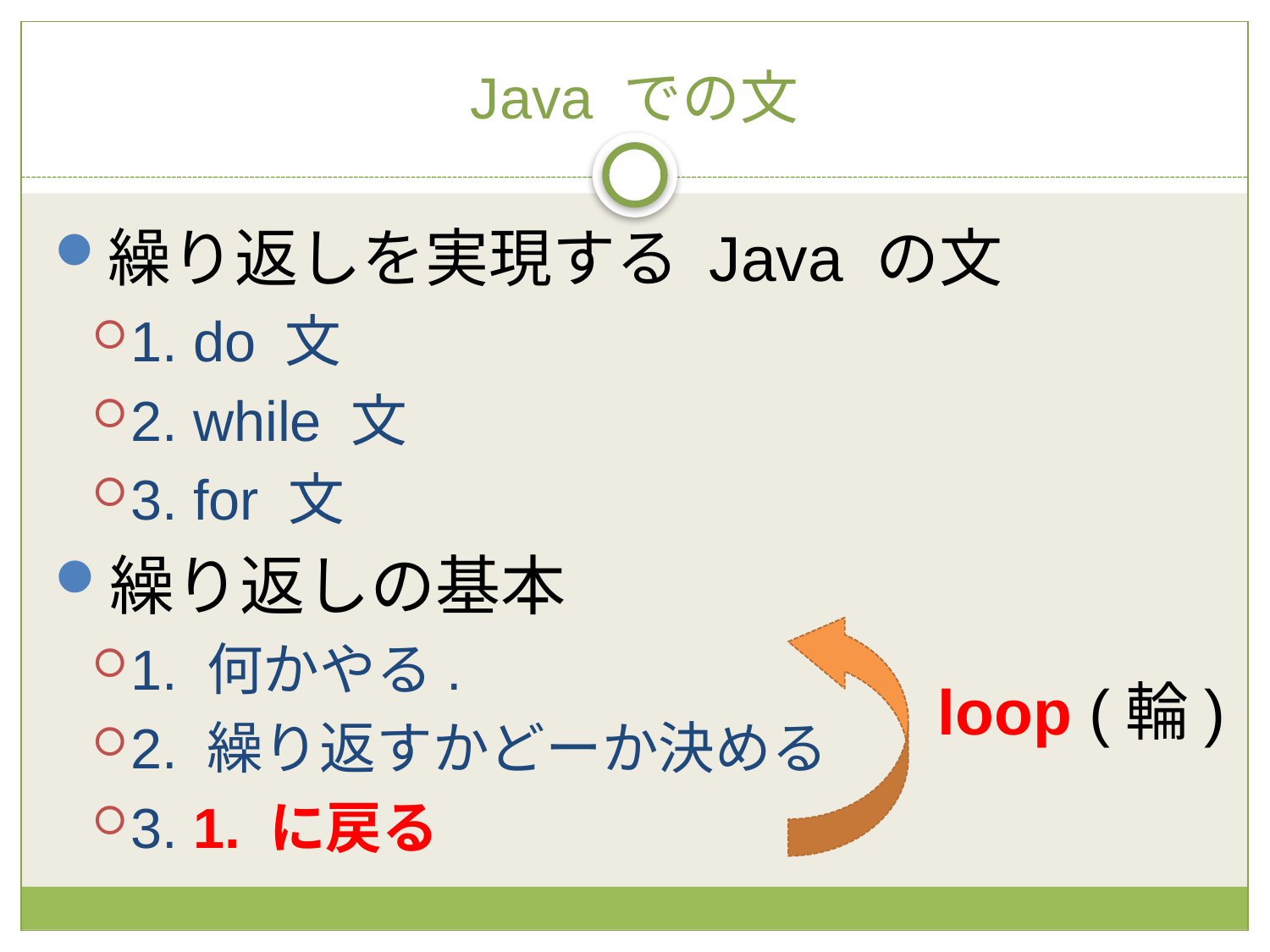

# Java での文
繰り返しを実現する Java の文
1. do 文
2. while 文
3. for 文
繰り返しの基本
1. 何かやる.
2. 繰り返すかどーか決める
3. 1. に戻る
loop (輪)